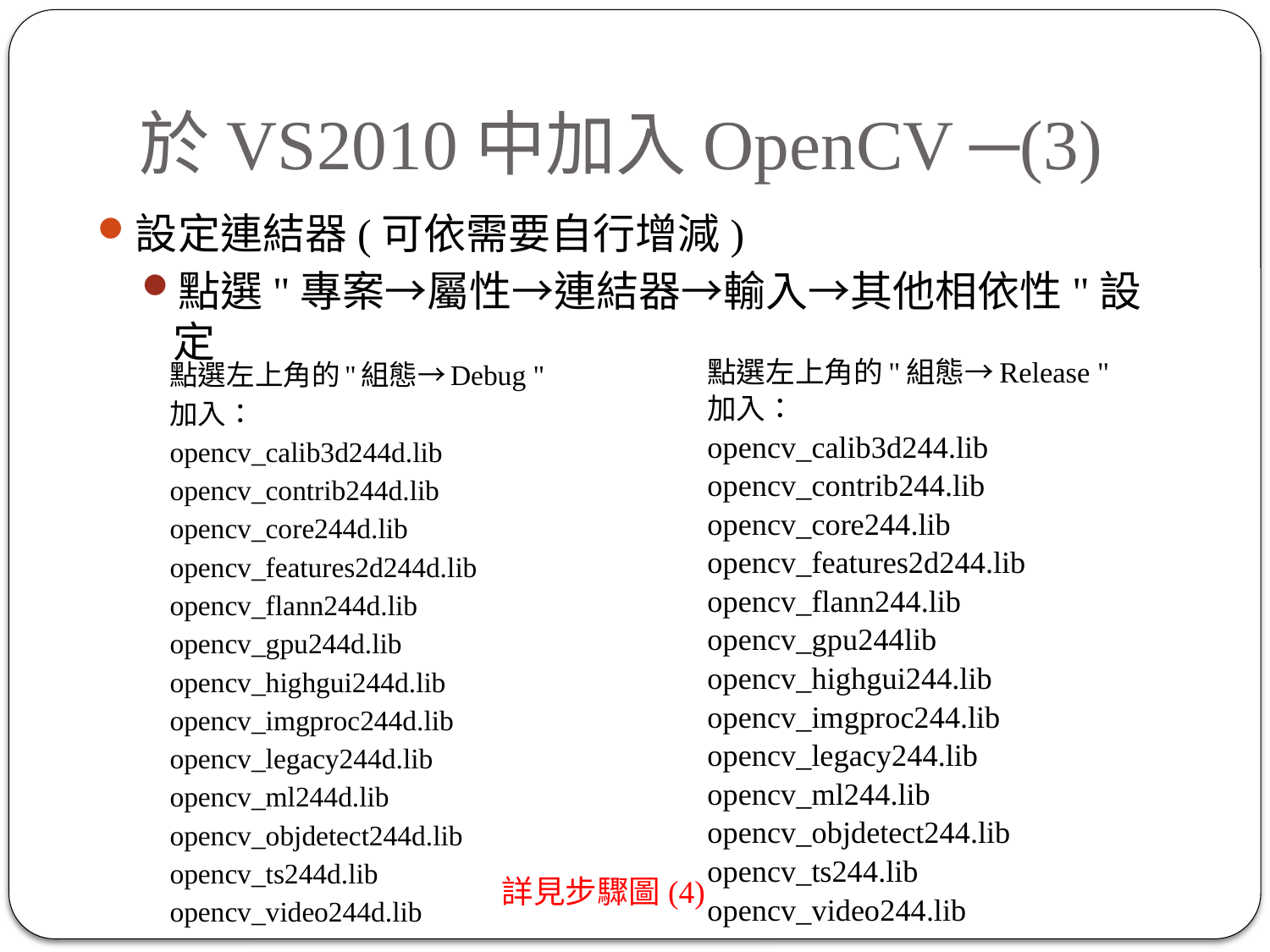

# 於VS2010中加入OpenCV ─(3)
設定連結器(可依需要自行增減)
點選"專案→屬性→連結器→輸入→其他相依性"設定
點選左上角的"組態→Debug "
加入：
opencv_calib3d244d.lib
opencv_contrib244d.lib
opencv_core244d.lib
opencv_features2d244d.lib
opencv_flann244d.lib
opencv_gpu244d.lib
opencv_highgui244d.lib
opencv_imgproc244d.lib
opencv_legacy244d.lib
opencv_ml244d.lib
opencv_objdetect244d.lib
opencv_ts244d.lib
opencv_video244d.lib
點選左上角的"組態→Release "
加入：
opencv_calib3d244.lib
opencv_contrib244.lib
opencv_core244.lib
opencv_features2d244.lib
opencv_flann244.lib
opencv_gpu244lib
opencv_highgui244.lib
opencv_imgproc244.lib
opencv_legacy244.lib
opencv_ml244.lib
opencv_objdetect244.lib
opencv_ts244.lib
opencv_video244.lib
詳見步驟圖(4)